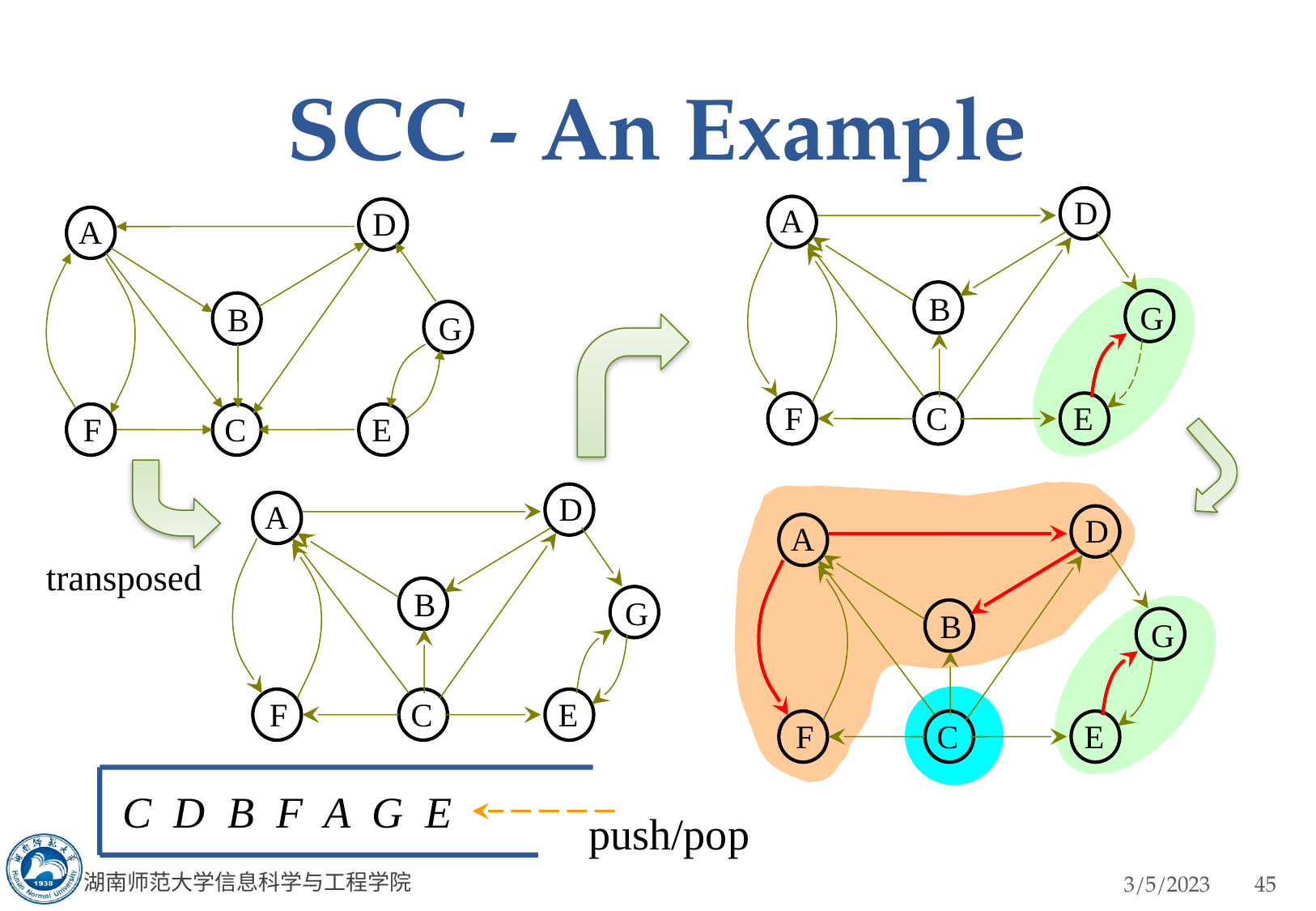

# SCC - An Example
D

A

D

A

B

G

F
C
E

B

G

F
C
E

D

A

D

A

transposed

B

G
B

G

F
C
E

F
C
E

C  D  B  F  A  G  E
push/pop

湖南师范大学信息科学与工程学院
3/5/2023
45